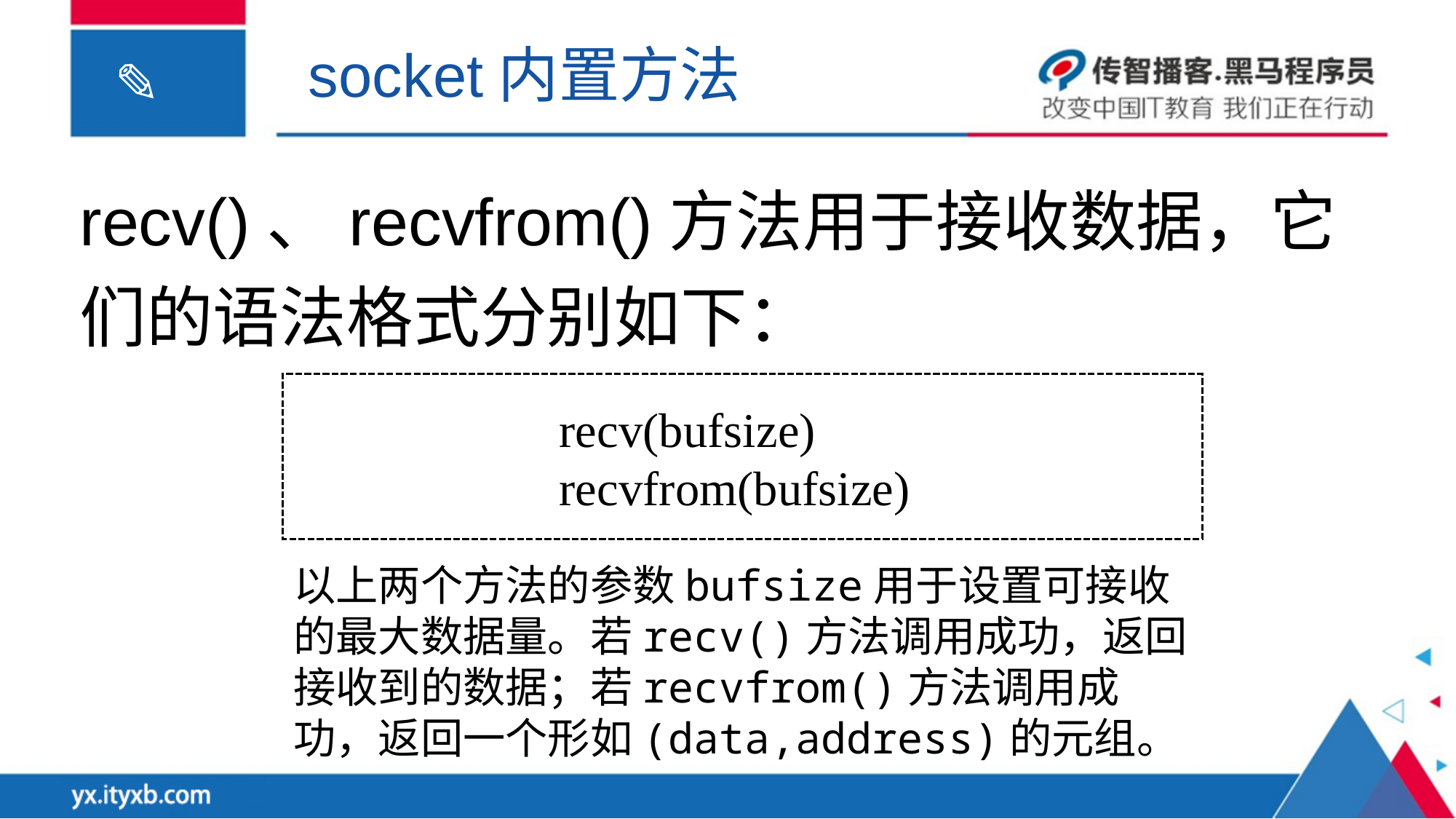

socket内置方法
recv()、recvfrom()方法用于接收数据，它们的语法格式分别如下：

recv(bufsize)
recvfrom(bufsize)
以上两个方法的参数bufsize用于设置可接收的最大数据量。若recv()方法调用成功，返回接收到的数据；若recvfrom()方法调用成功，返回一个形如(data,address)的元组。